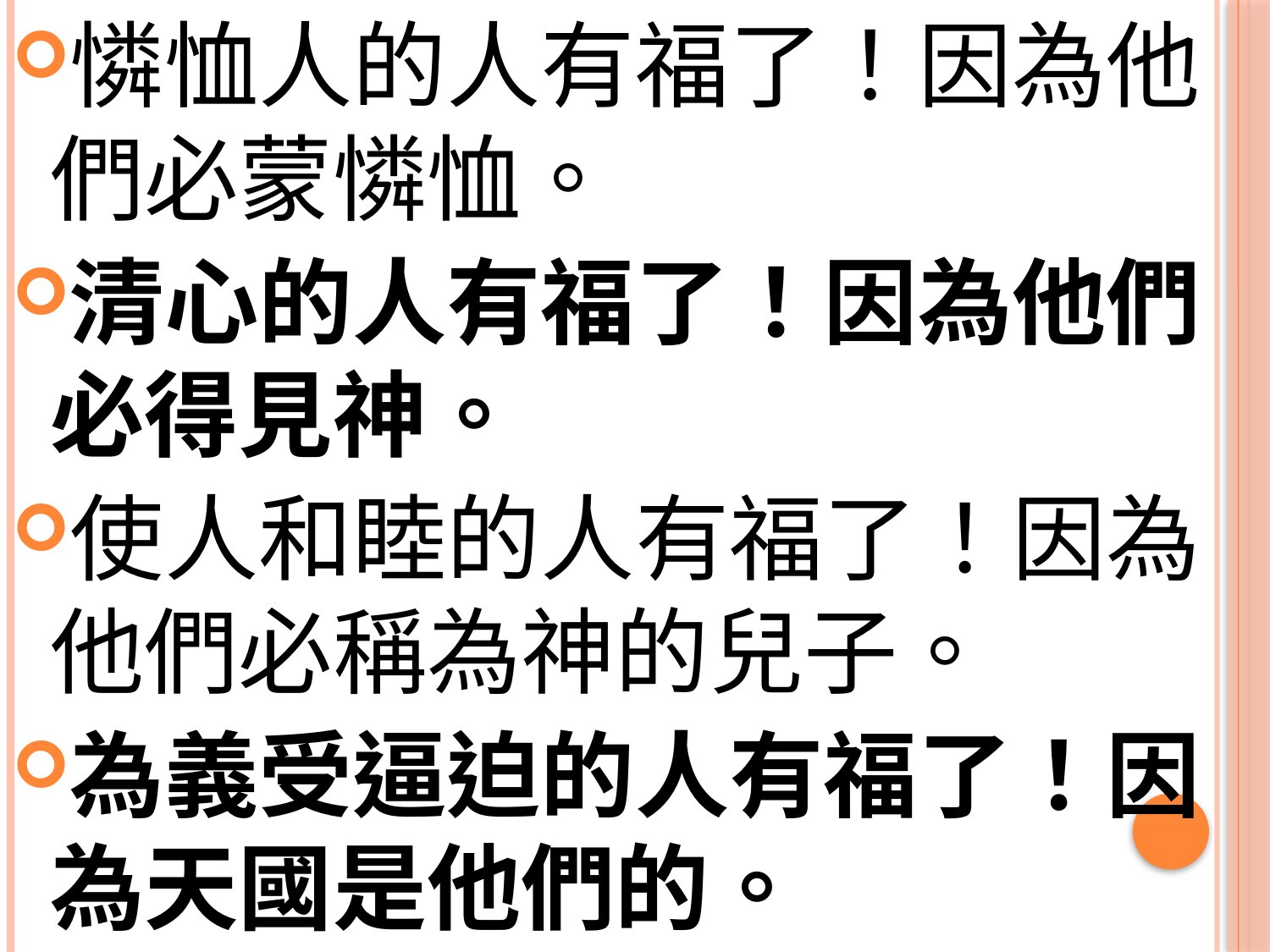

憐恤人的人有福了！因為他們必蒙憐恤。
清心的人有福了！因為他們必得見神。
使人和睦的人有福了！因為他們必稱為神的兒子。
為義受逼迫的人有福了！因為天國是他們的。